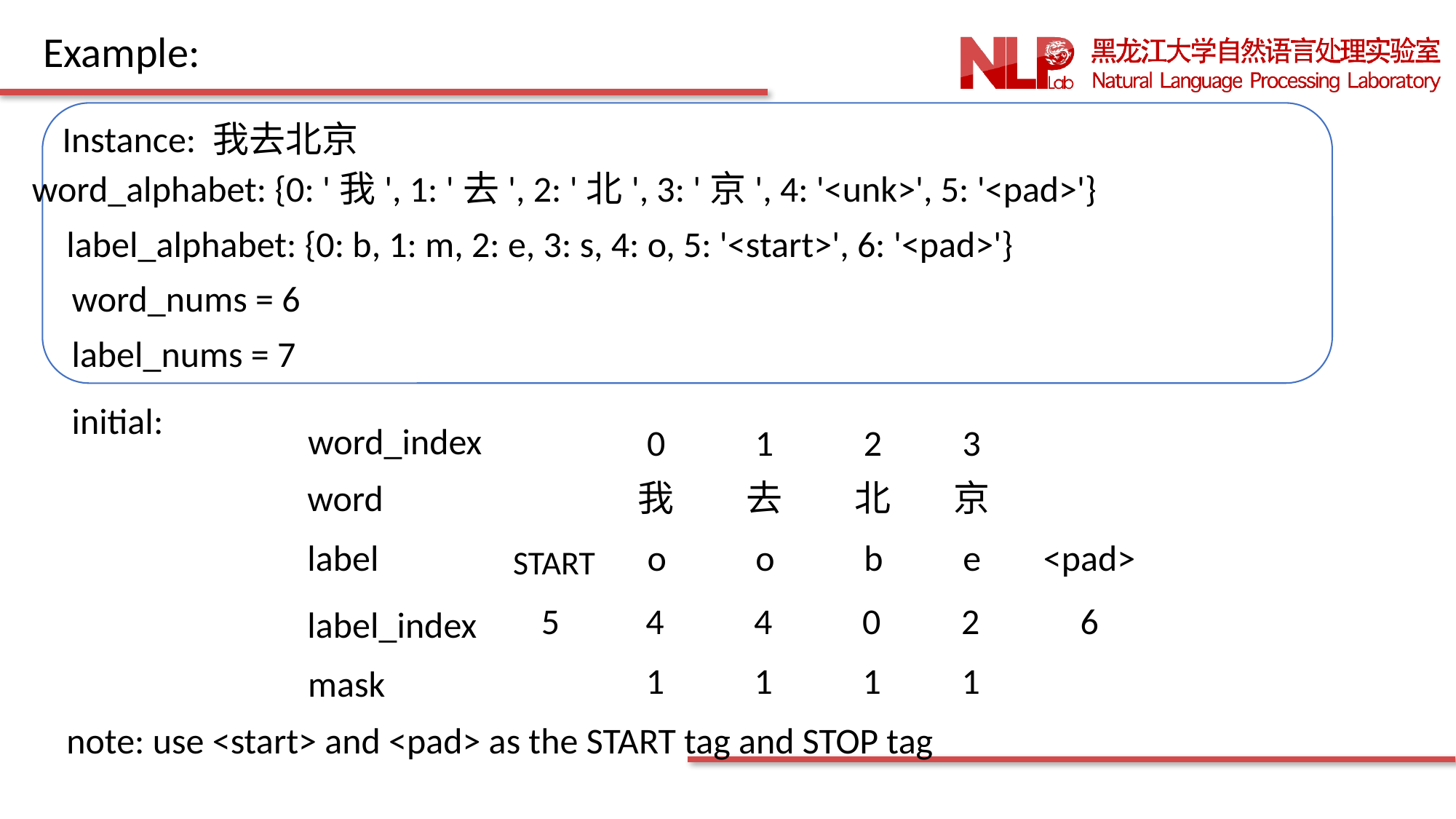

Example:

Instance: 我去北京
word_alphabet: {0: '我', 1: '去', 2: '北', 3: '京', 4: '<unk>', 5: '<pad>'}
label_alphabet: {0: b, 1: m, 2: e, 3: s, 4: o, 5: '<start>', 6: '<pad>'}
word_nums = 6
label_nums = 7
initial:
word_index
0
1
2
3
word
我
去
北
京
label
o
o
b
e
<pad>
START
5
4
4
0
2
6
label_index
1
1
1
1
mask
note: use <start> and <pad> as the START tag and STOP tag